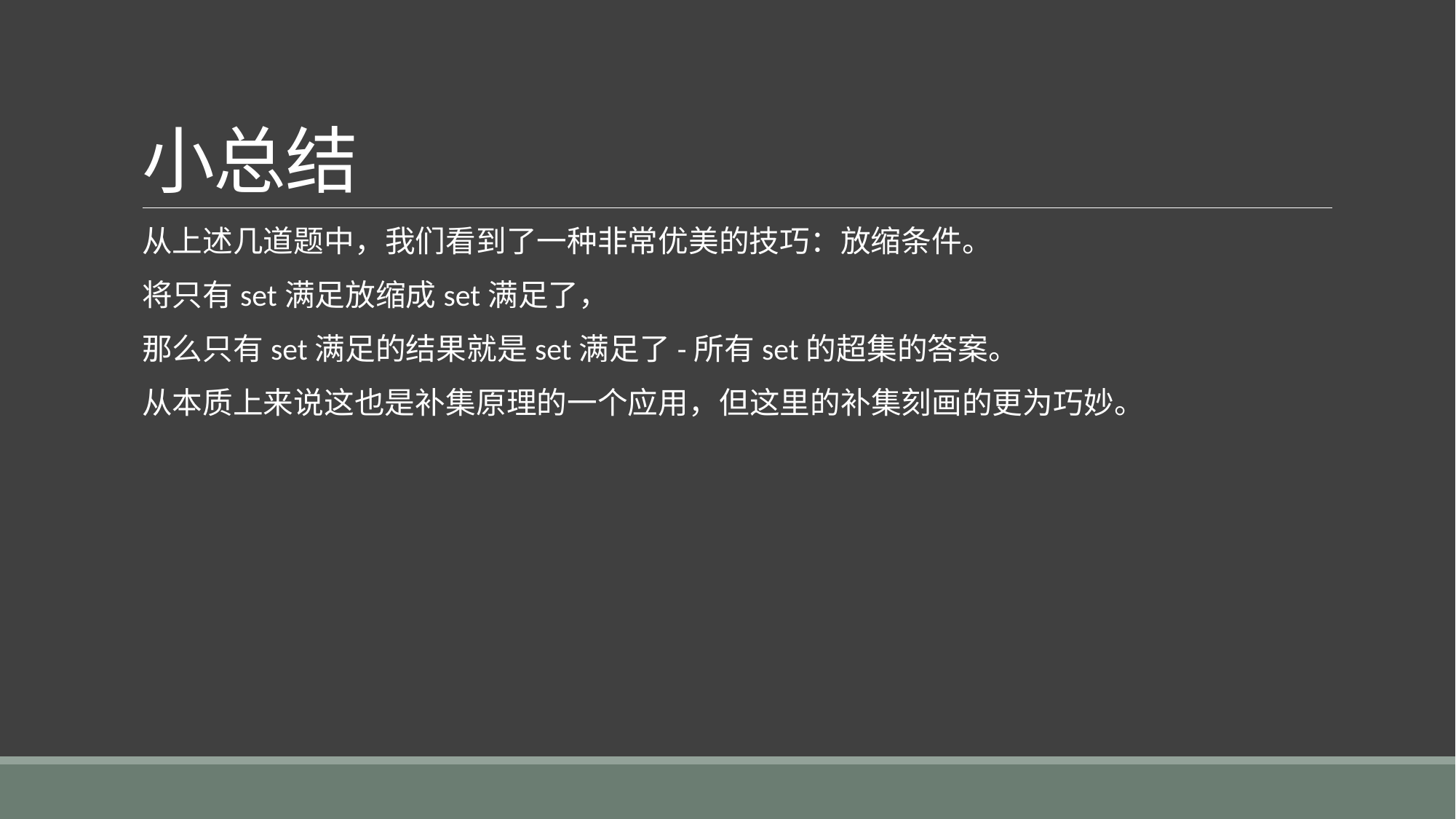

# 小总结
从上述几道题中，我们看到了一种非常优美的技巧：放缩条件。
将只有set满足放缩成set满足了，
那么只有set满足的结果就是set满足了-所有set的超集的答案。
从本质上来说这也是补集原理的一个应用，但这里的补集刻画的更为巧妙。